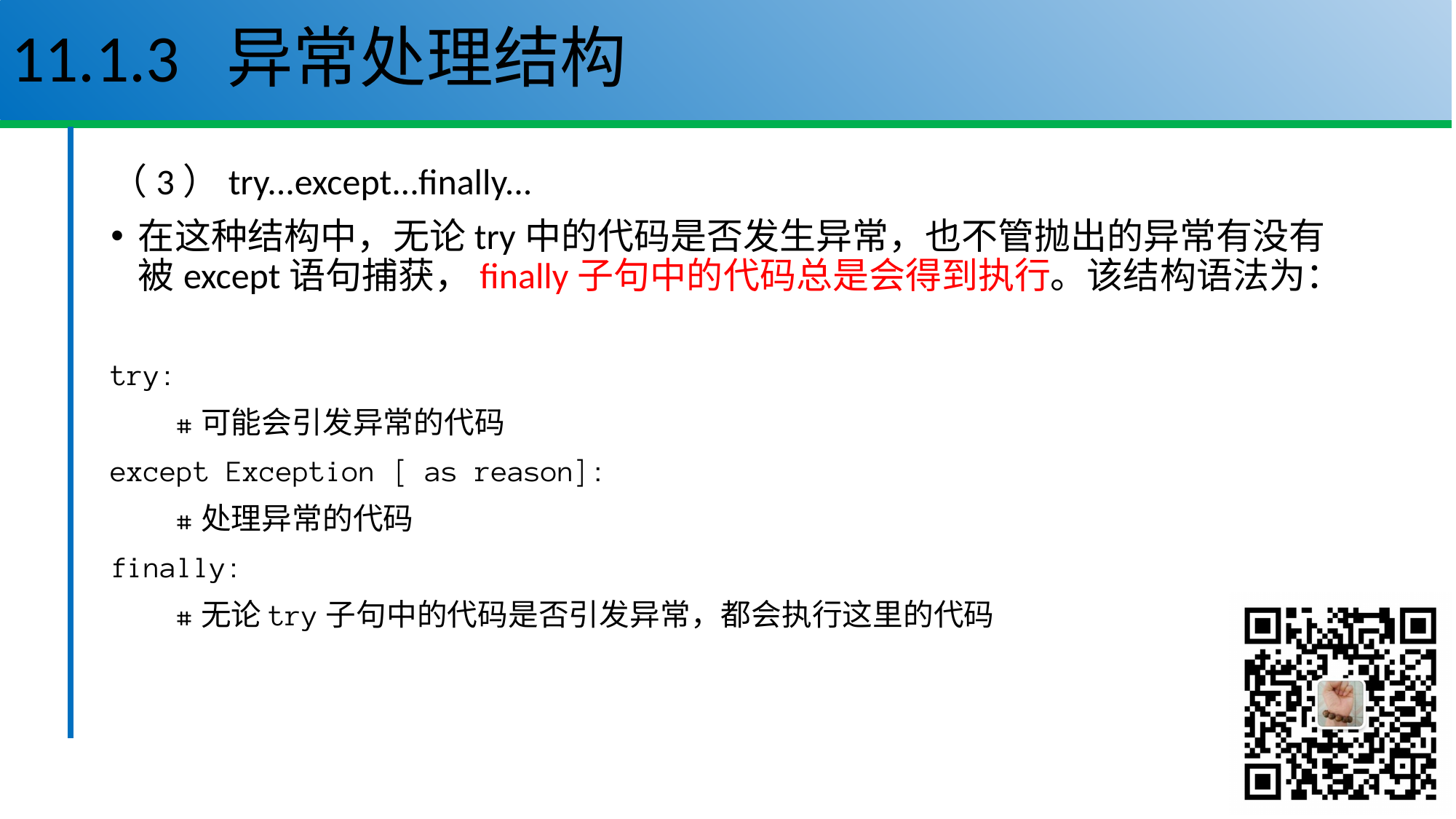

# 11.1.3  异常处理结构
（3）try...except...finally...
在这种结构中，无论try中的代码是否发生异常，也不管抛出的异常有没有被except语句捕获，finally子句中的代码总是会得到执行。该结构语法为：

try:
    #可能会引发异常的代码
except Exception [ as reason]:
    #处理异常的代码
finally:
    #无论try子句中的代码是否引发异常，都会执行这里的代码